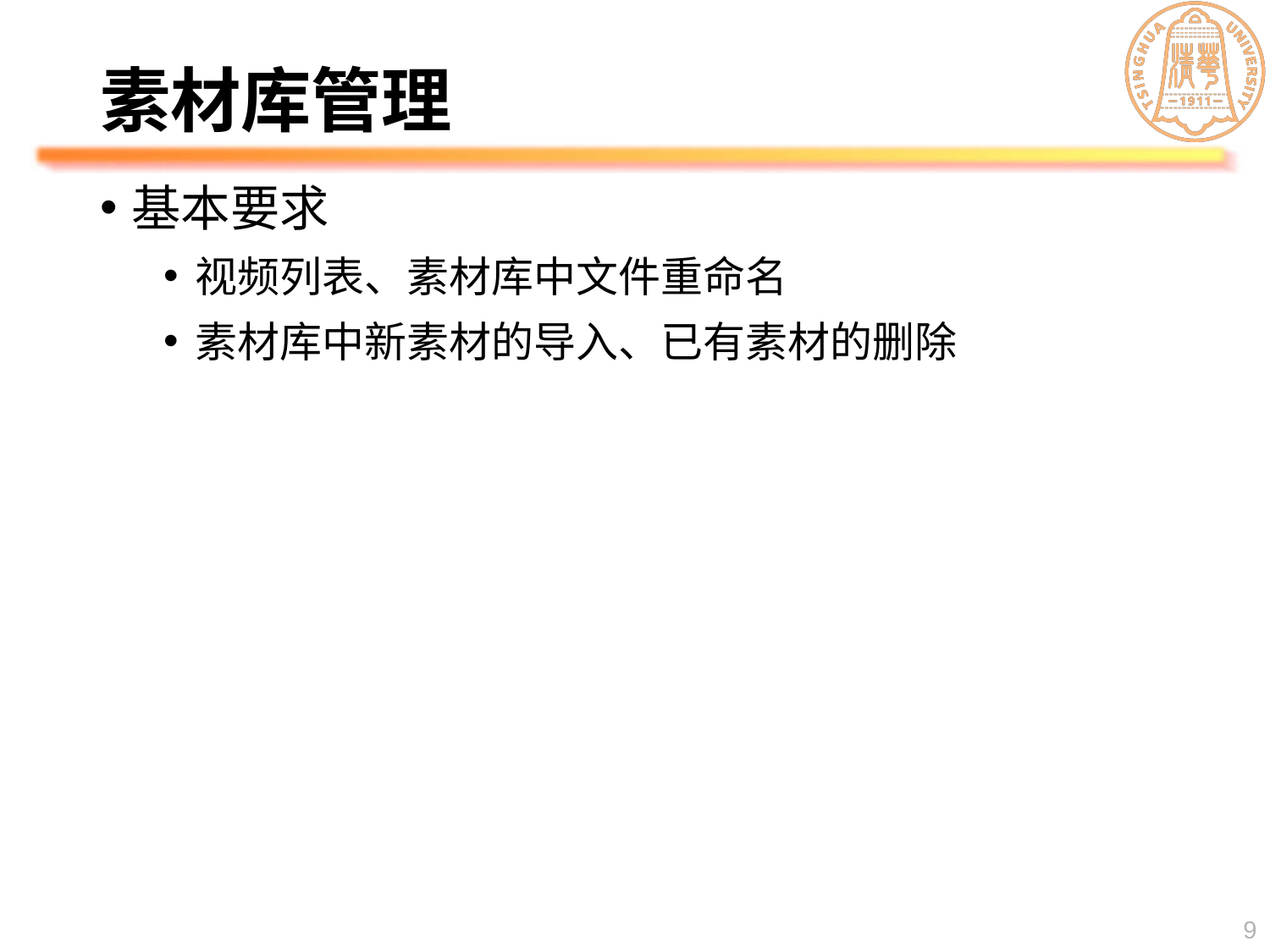

# 素材库管理
基本要求
视频列表、素材库中文件重命名
素材库中新素材的导入、已有素材的删除

9